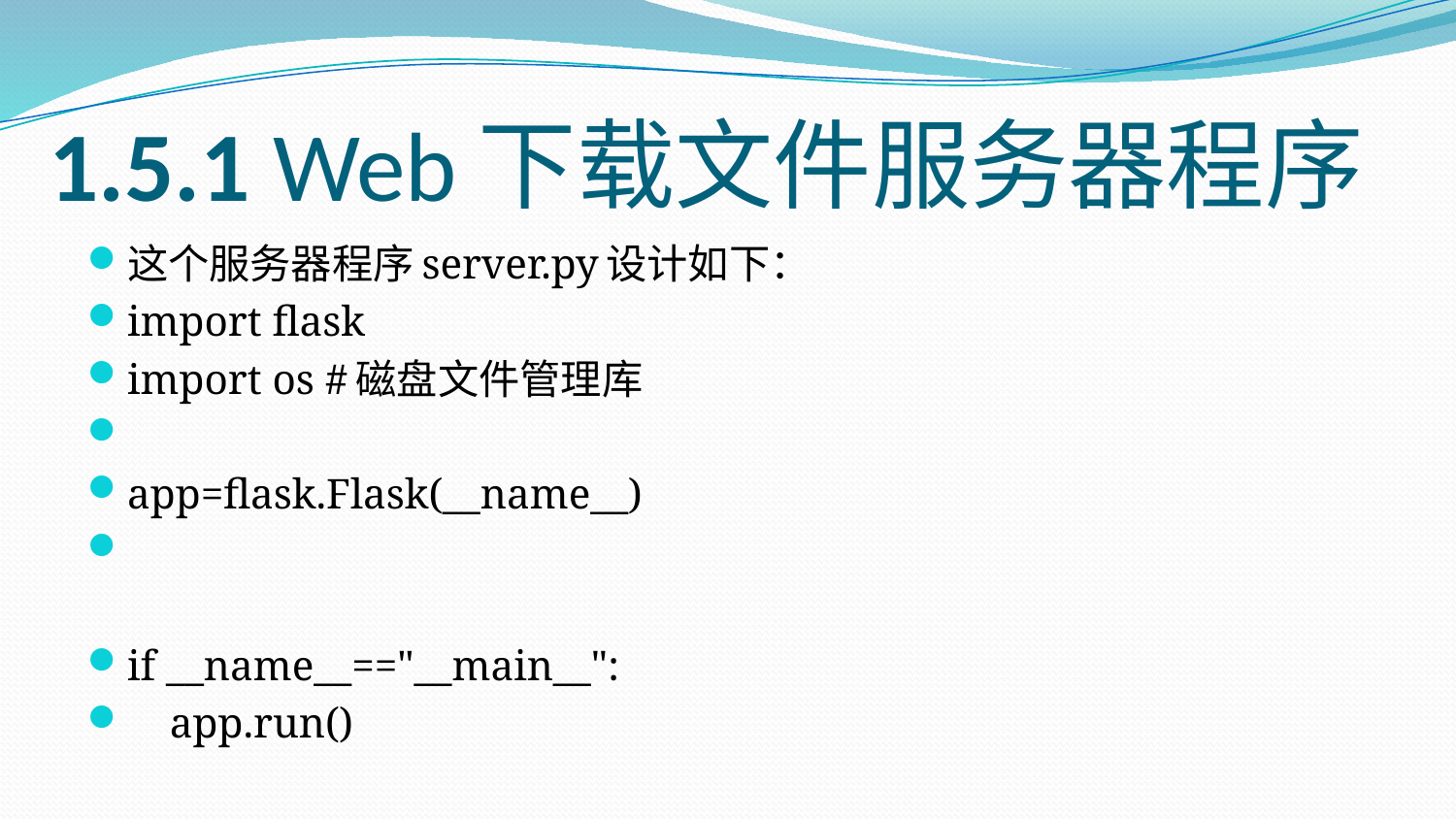

# 1.5.1 Web下载文件服务器程序
这个服务器程序server.py设计如下：
import flask
import os #磁盘文件管理库

app=flask.Flask(__name__)

if __name__=="__main__":
    app.run()